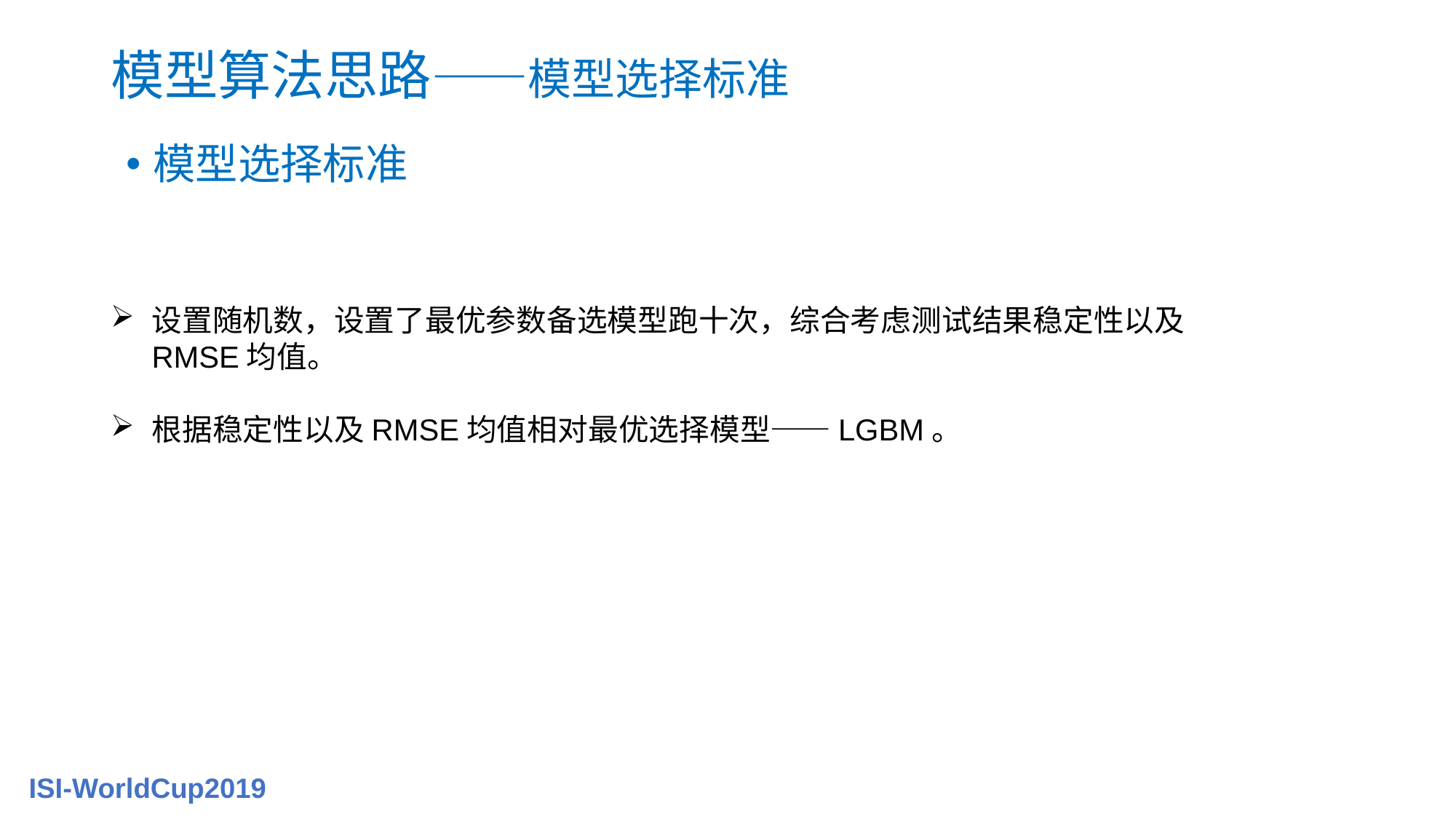

# 模型算法思路——模型选择标准
模型选择标准
设置随机数，设置了最优参数备选模型跑十次，综合考虑测试结果稳定性以及RMSE均值。

根据稳定性以及RMSE均值相对最优选择模型——LGBM。

ISI-WorldCup2019